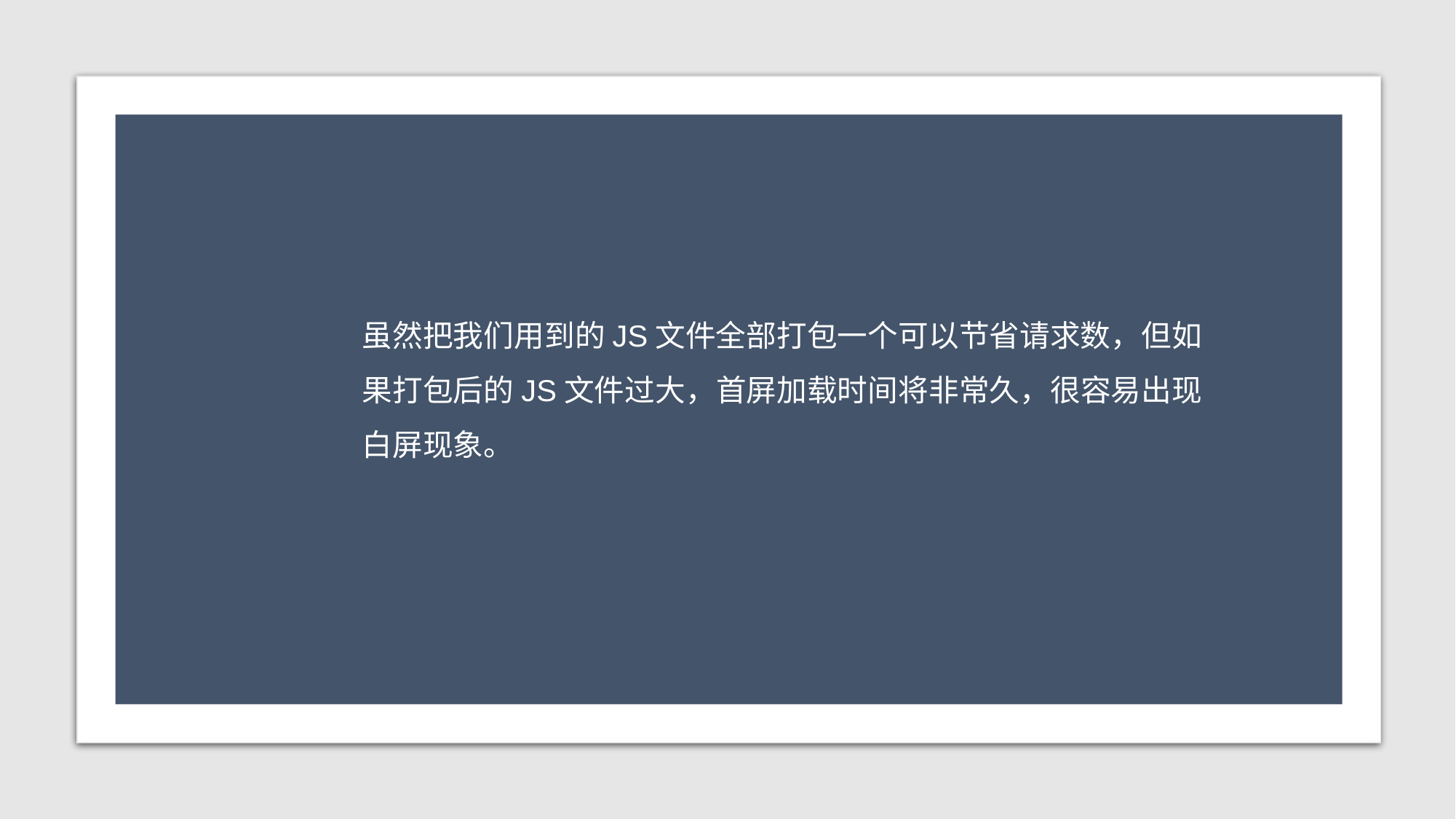

虽然把我们用到的JS文件全部打包一个可以节省请求数，但如果打包后的JS文件过大，首屏加载时间将非常久，很容易出现白屏现象。